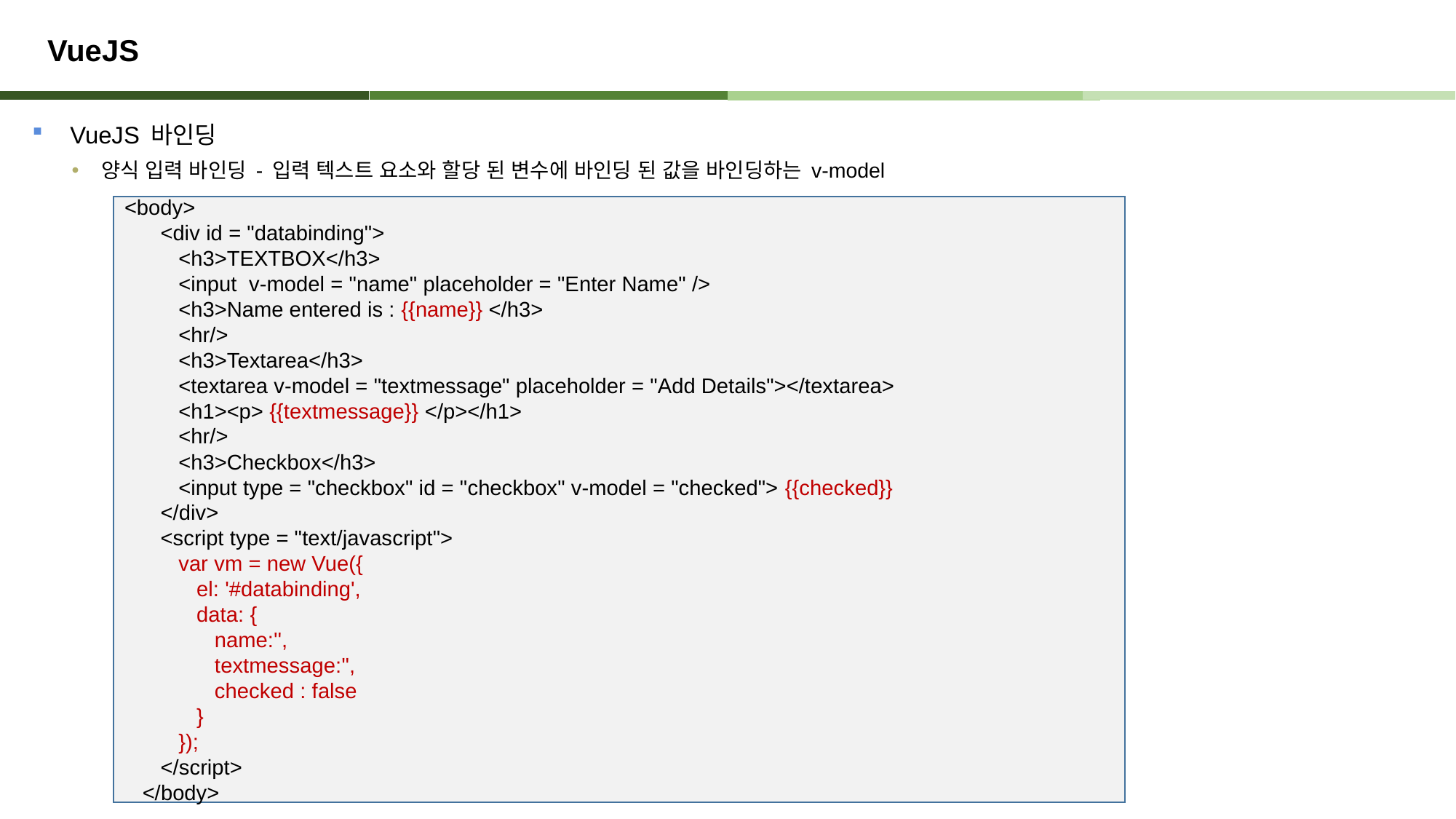

# VueJS
VueJS 바인딩
 양식 입력 바인딩 - 입력 텍스트 요소와 할당 된 변수에 바인딩 된 값을 바인딩하는 v-model
<body>
      <div id = "databinding">
         <h3>TEXTBOX</h3>
         <input  v-model = "name" placeholder = "Enter Name" />
         <h3>Name entered is : {{name}} </h3>
         <hr/>
         <h3>Textarea</h3>
         <textarea v-model = "textmessage" placeholder = "Add Details"></textarea>
         <h1><p> {{textmessage}} </p></h1>
         <hr/>
         <h3>Checkbox</h3>
         <input type = "checkbox" id = "checkbox" v-model = "checked"> {{checked}}
      </div>
      <script type = "text/javascript">
         var vm = new Vue({
            el: '#databinding',
            data: {
               name:'',
               textmessage:'',
               checked : false
            }
         });
      </script>
   </body>